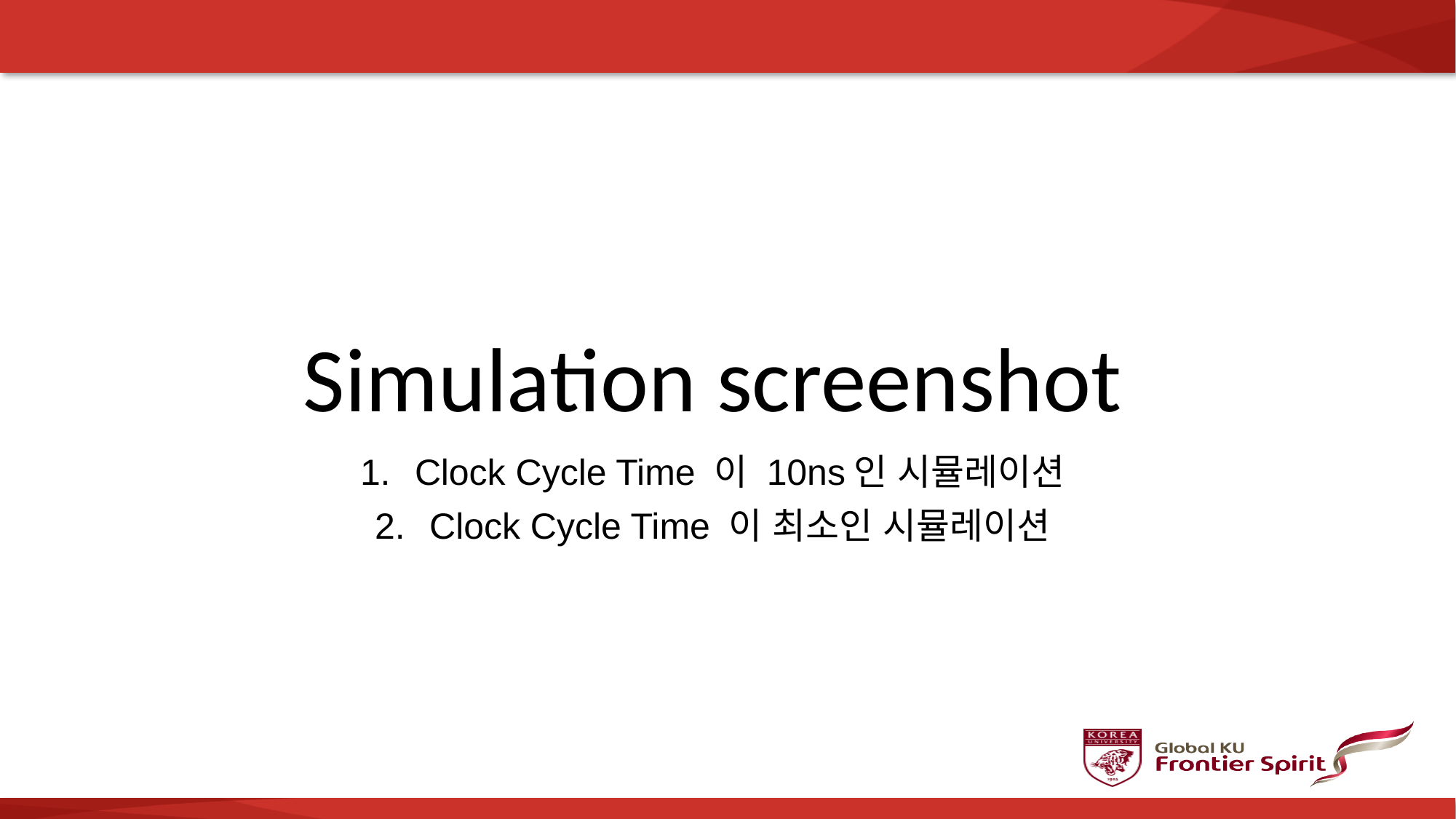

# Simulation screenshot
Clock Cycle Time 이 10ns인 시뮬레이션
Clock Cycle Time 이 최소인 시뮬레이션